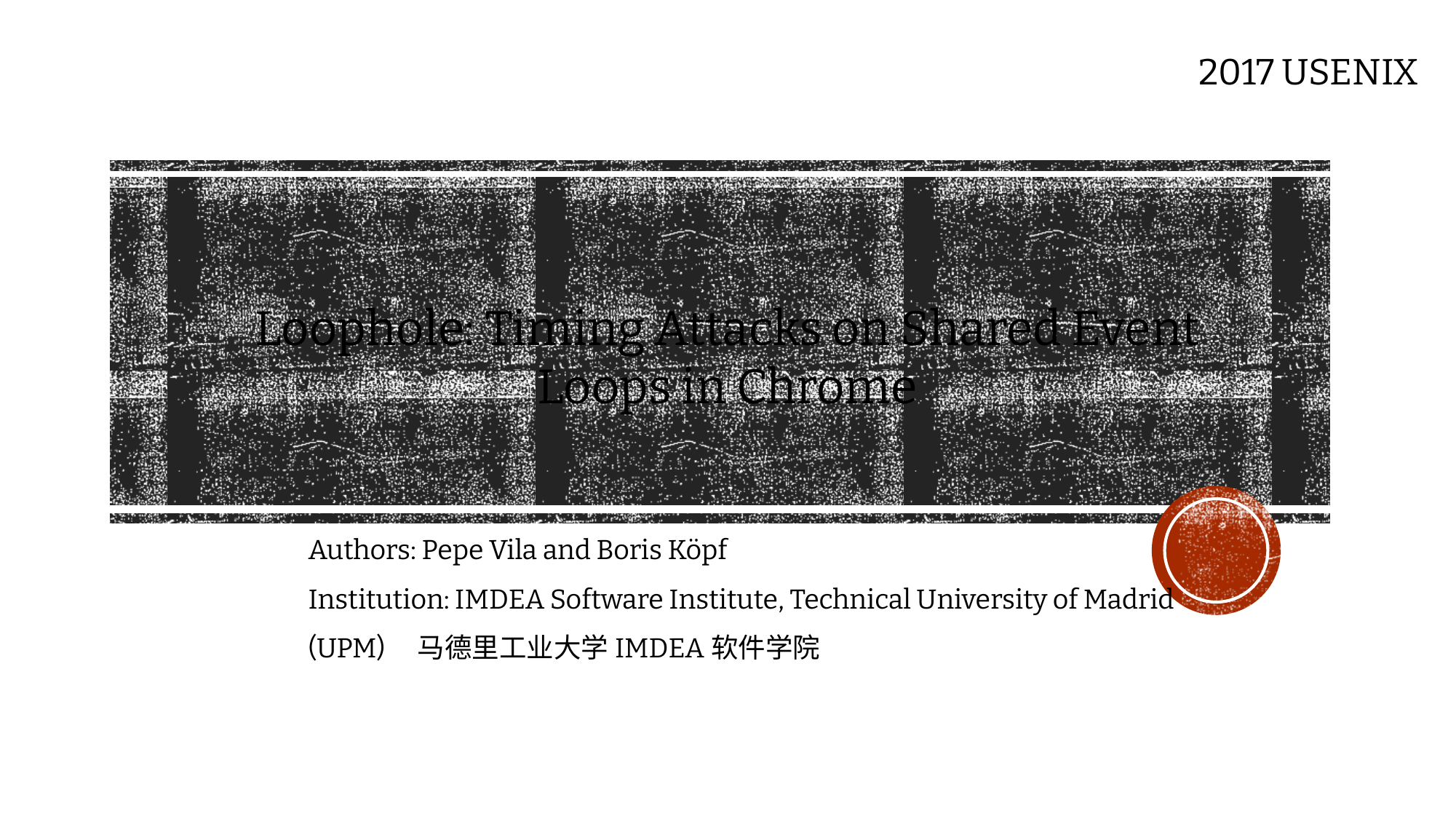

2017 USENIX
Loophole: Timing Attacks on Shared Event Loops in Chrome
Authors: Pepe Vila and Boris Köpf
Institution: IMDEA Software Institute, Technical University of Madrid (UPM)	马德里工业大学IMDEA软件学院